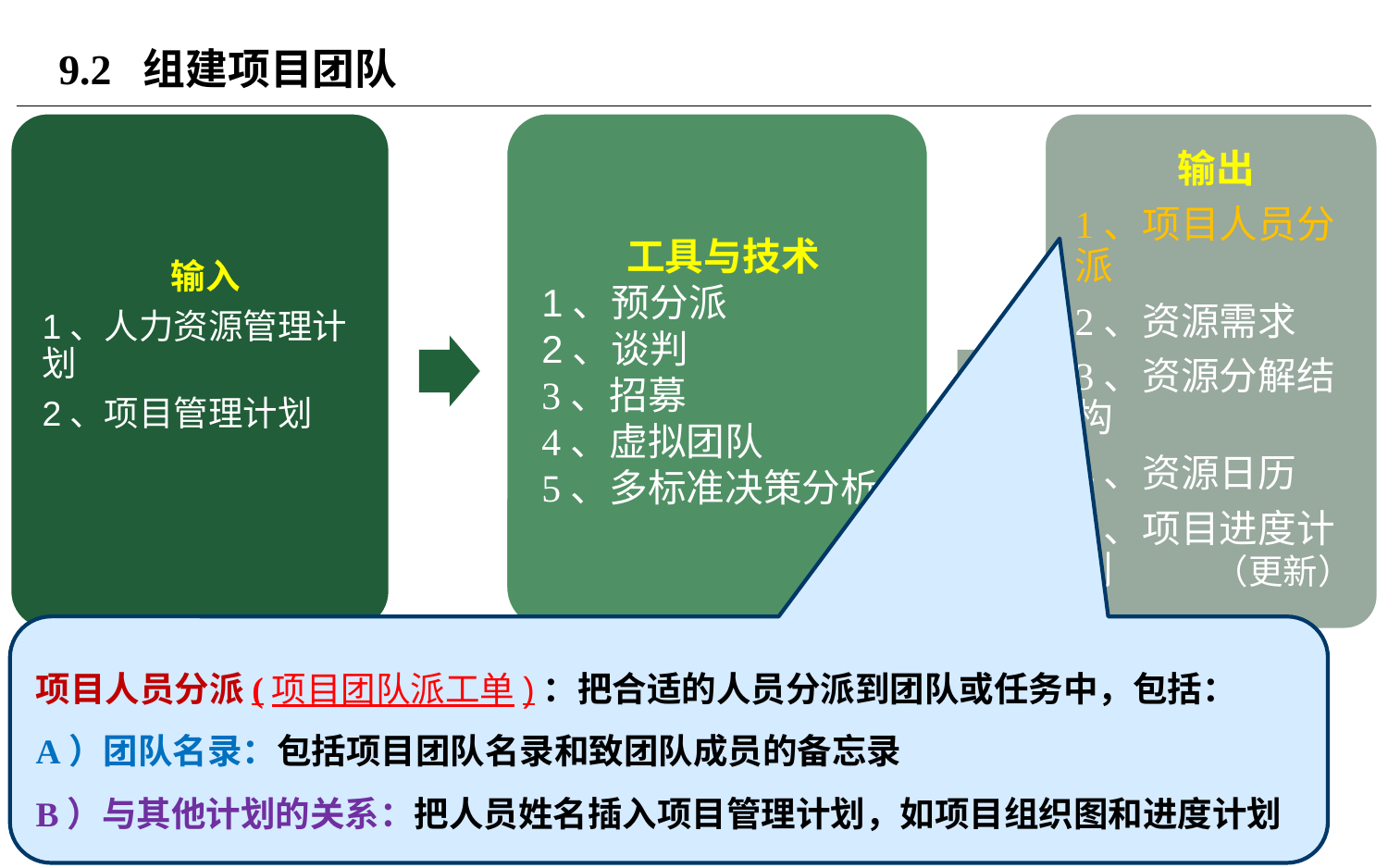

# 9.2  组建项目团队
输入
1、人力资源管理计划
2、项目管理计划

工具与技术
1、预分派
2、谈判
3、招募
4、虚拟团队
5、多标准决策分析

输出
1、项目人员分派
2、资源需求
3、资源分解结构
4、资源日历
5、项目进度计划	（更新）

项目人员分派(项目团队派工单)：把合适的人员分派到团队或任务中，包括：
A）团队名录：包括项目团队名录和致团队成员的备忘录
B）与其他计划的关系：把人员姓名插入项目管理计划，如项目组织图和进度计划